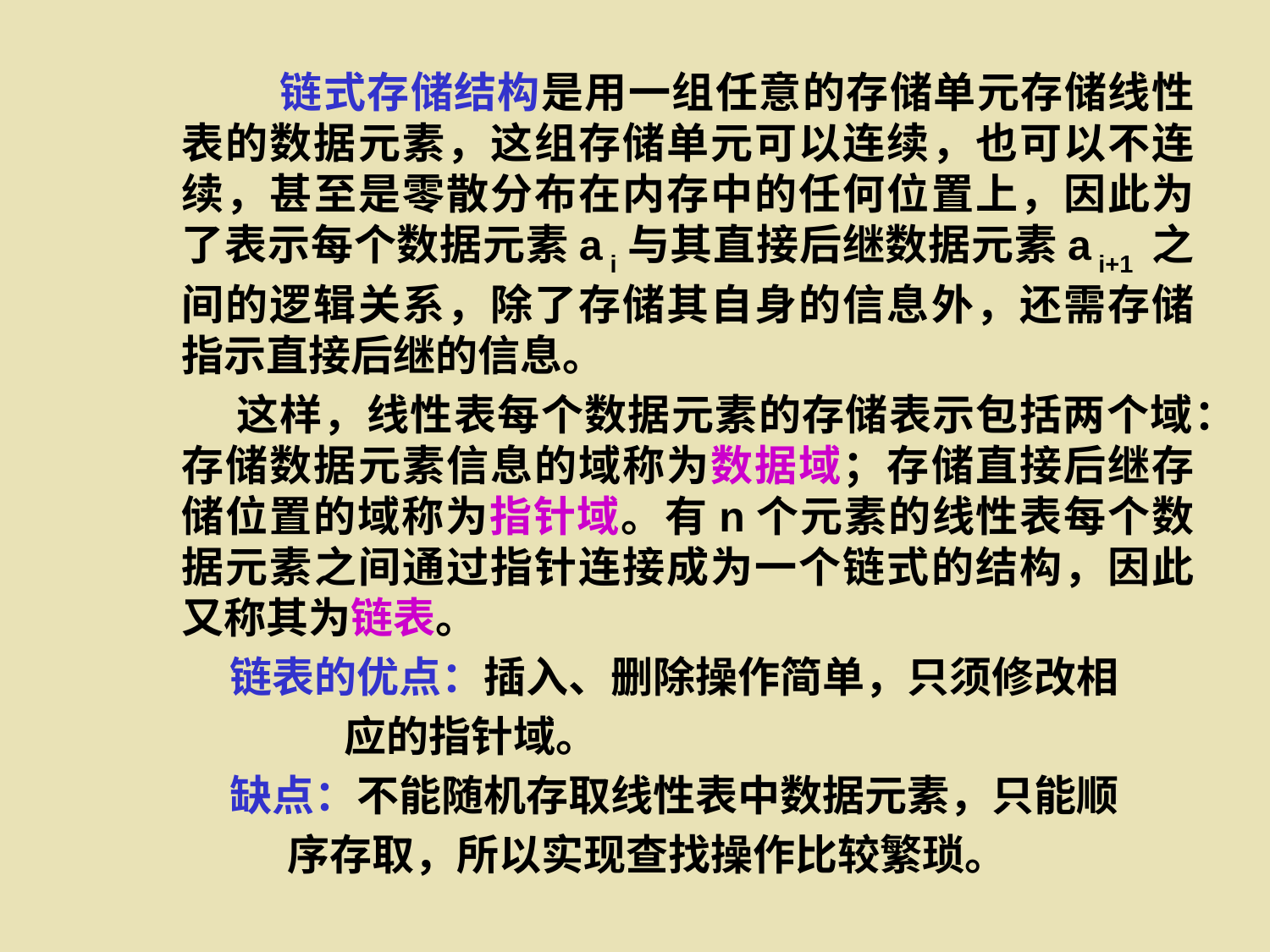

链式存储结构是用一组任意的存储单元存储线性表的数据元素，这组存储单元可以连续，也可以不连续，甚至是零散分布在内存中的任何位置上，因此为了表示每个数据元素a i与其直接后继数据元素a i+1 之间的逻辑关系，除了存储其自身的信息外，还需存储指示直接后继的信息。
    这样，线性表每个数据元素的存储表示包括两个域：存储数据元素信息的域称为数据域；存储直接后继存储位置的域称为指针域。有n个元素的线性表每个数据元素之间通过指针连接成为一个链式的结构，因此又称其为链表。
    链表的优点：插入、删除操作简单，只须修改相
                应的指针域。
    缺点：不能随机存取线性表中数据元素，只能顺
          序存取，所以实现查找操作比较繁琐。